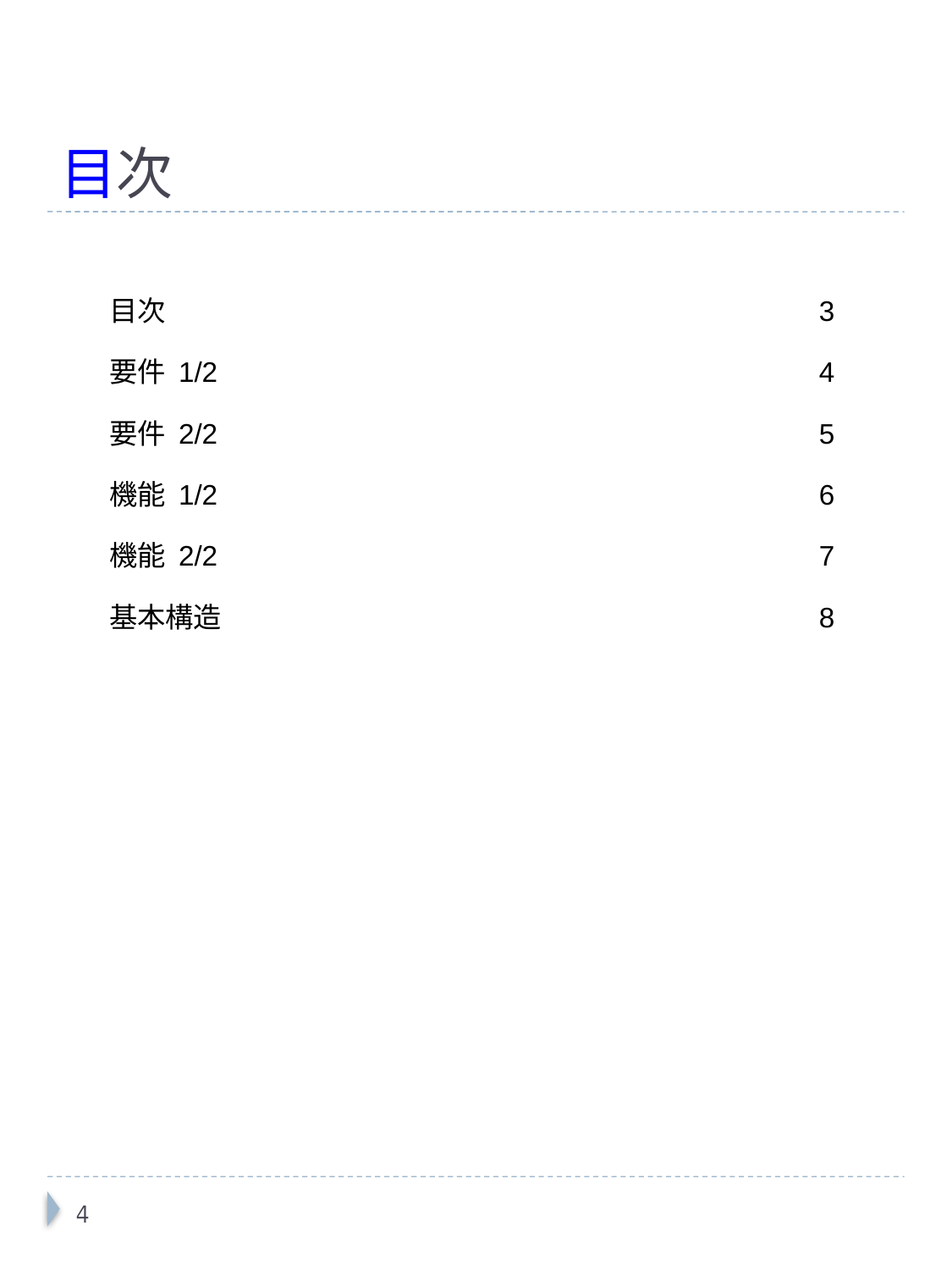

# 目次

目次	3
要件 1/2	4
要件 2/2	5
機能 1/2	6
機能 2/2	7
基本構造	8
4